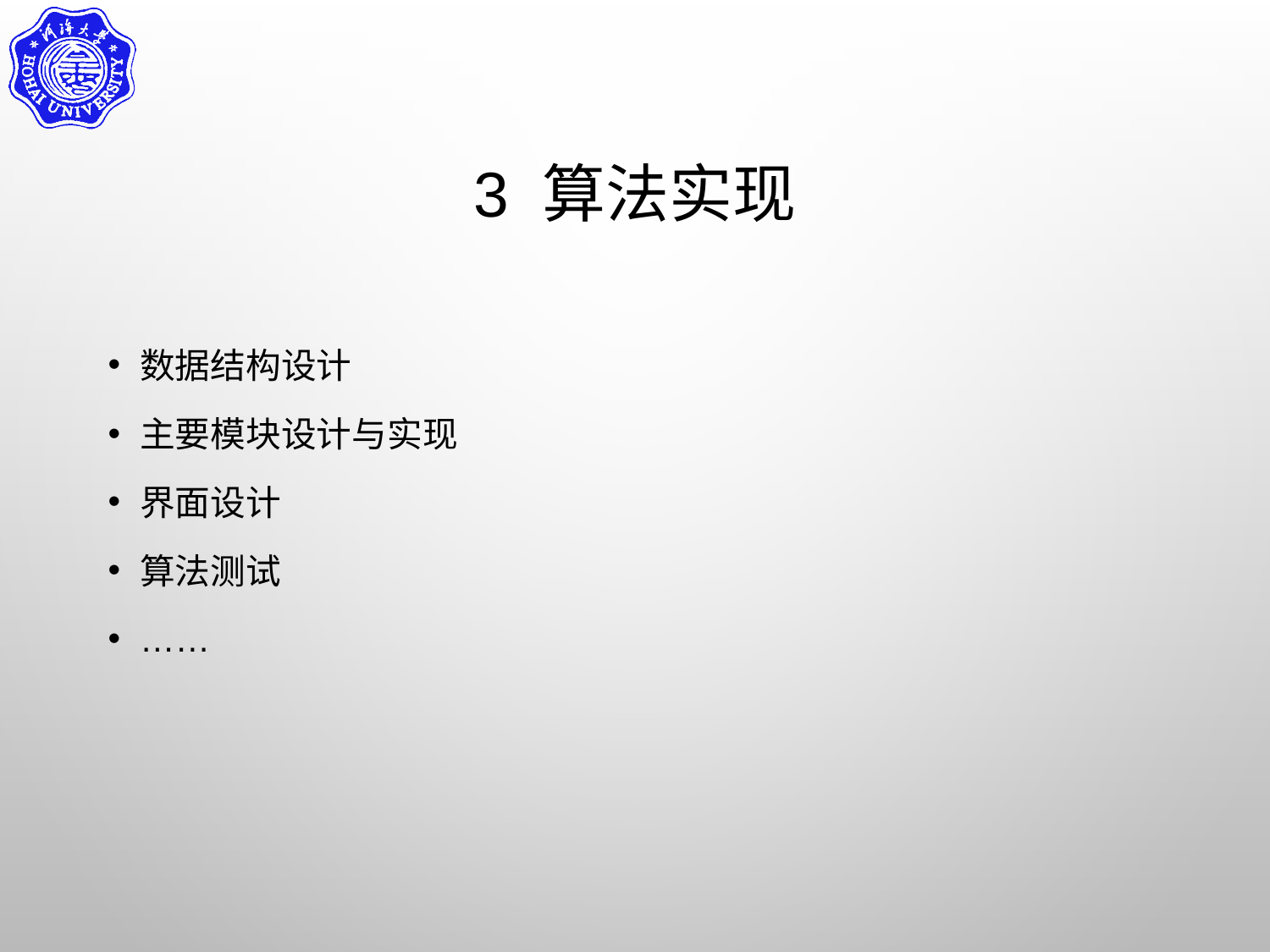

# 3 算法实现
数据结构设计
主要模块设计与实现
界面设计
算法测试
……